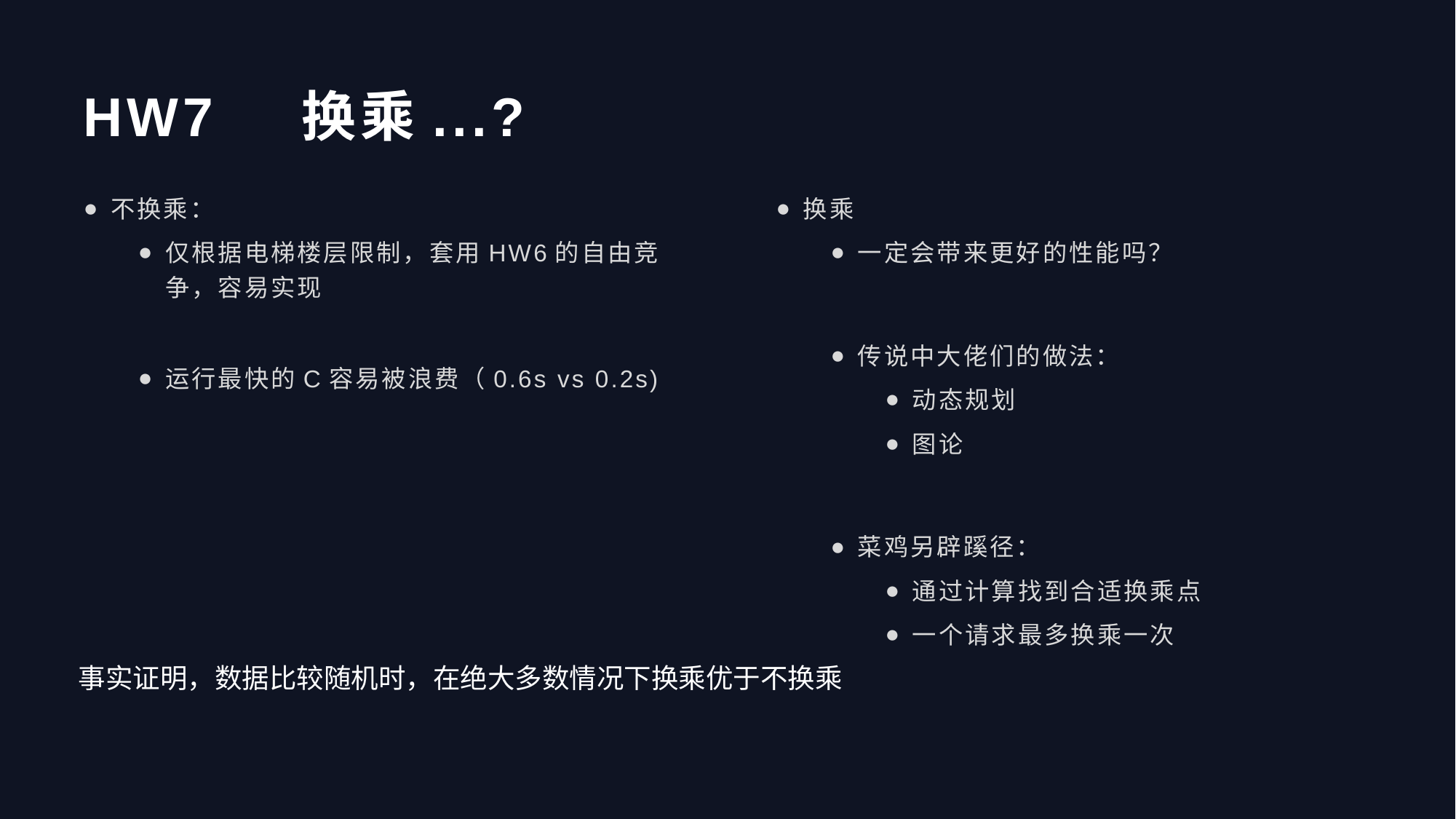

# HW7	换乘...?
不换乘：
仅根据电梯楼层限制，套用HW6的自由竞争，容易实现

运行最快的C容易被浪费（0.6s vs 0.2s)

换乘
一定会带来更好的性能吗？

传说中大佬们的做法：
动态规划
图论

菜鸡另辟蹊径：
通过计算找到合适换乘点
一个请求最多换乘一次
事实证明，数据比较随机时，在绝大多数情况下换乘优于不换乘